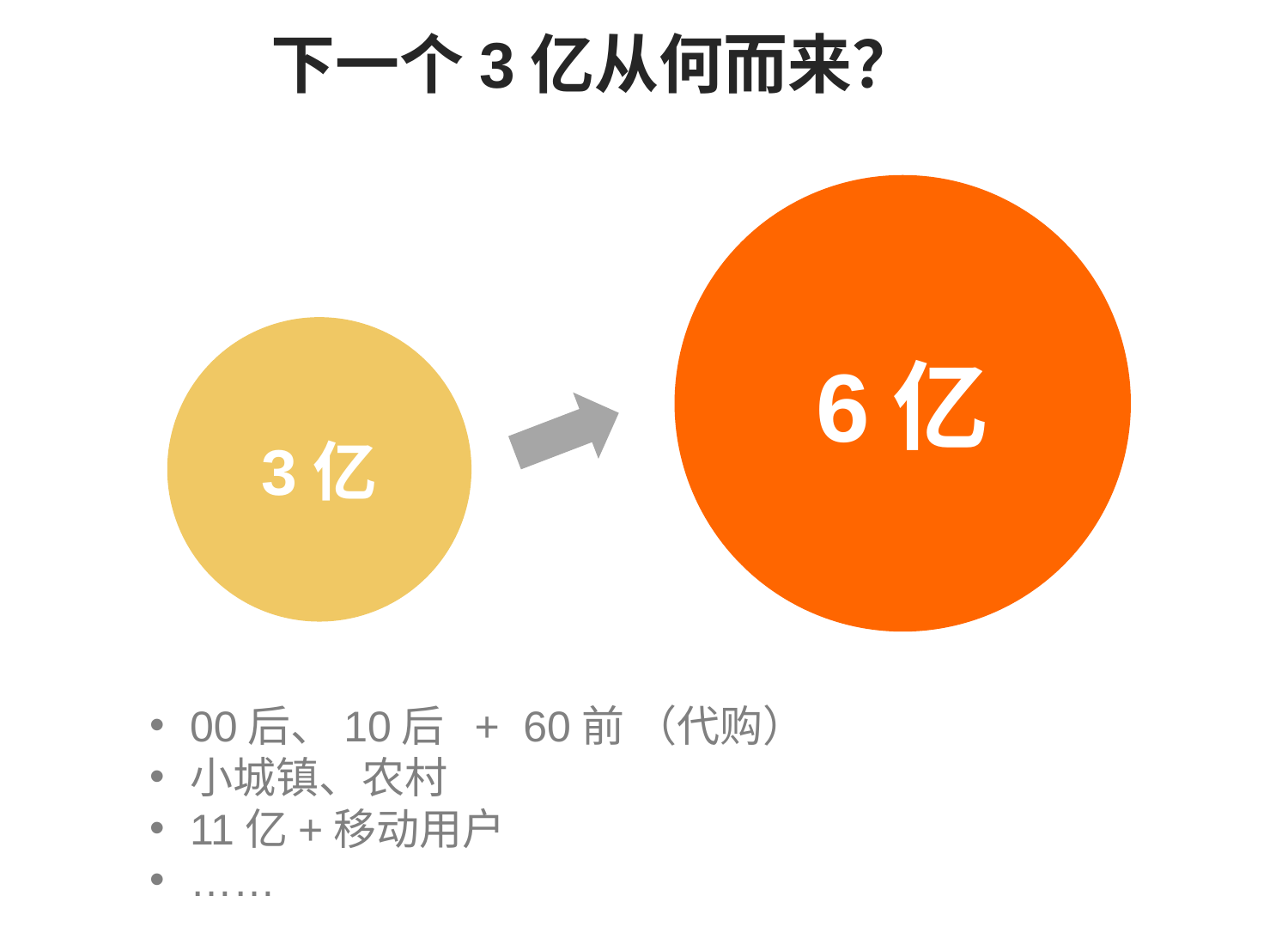

下一个3亿从何而来？
6亿
3亿

00后、10后  +  60前 （代购）
小城镇、农村
11亿+移动用户
……